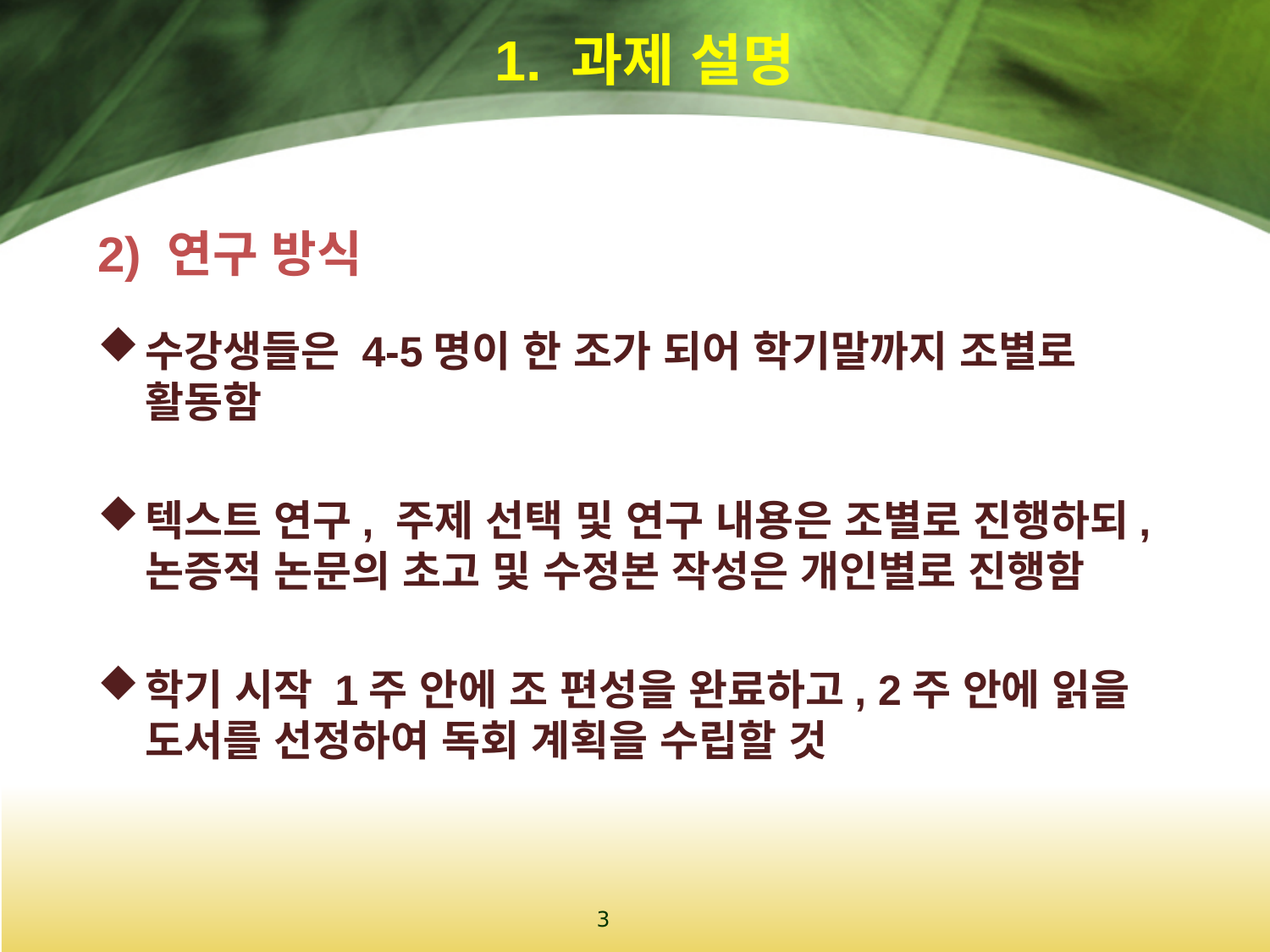

# 1. 과제 설명
2) 연구 방식

수강생들은 4-5명이 한 조가 되어 학기말까지 조별로 활동함

텍스트 연구, 주제 선택 및 연구 내용은 조별로 진행하되, 논증적 논문의 초고 및 수정본 작성은 개인별로 진행함

학기 시작 1주 안에 조 편성을 완료하고, 2주 안에 읽을 도서를 선정하여 독회 계획을 수립할 것

3